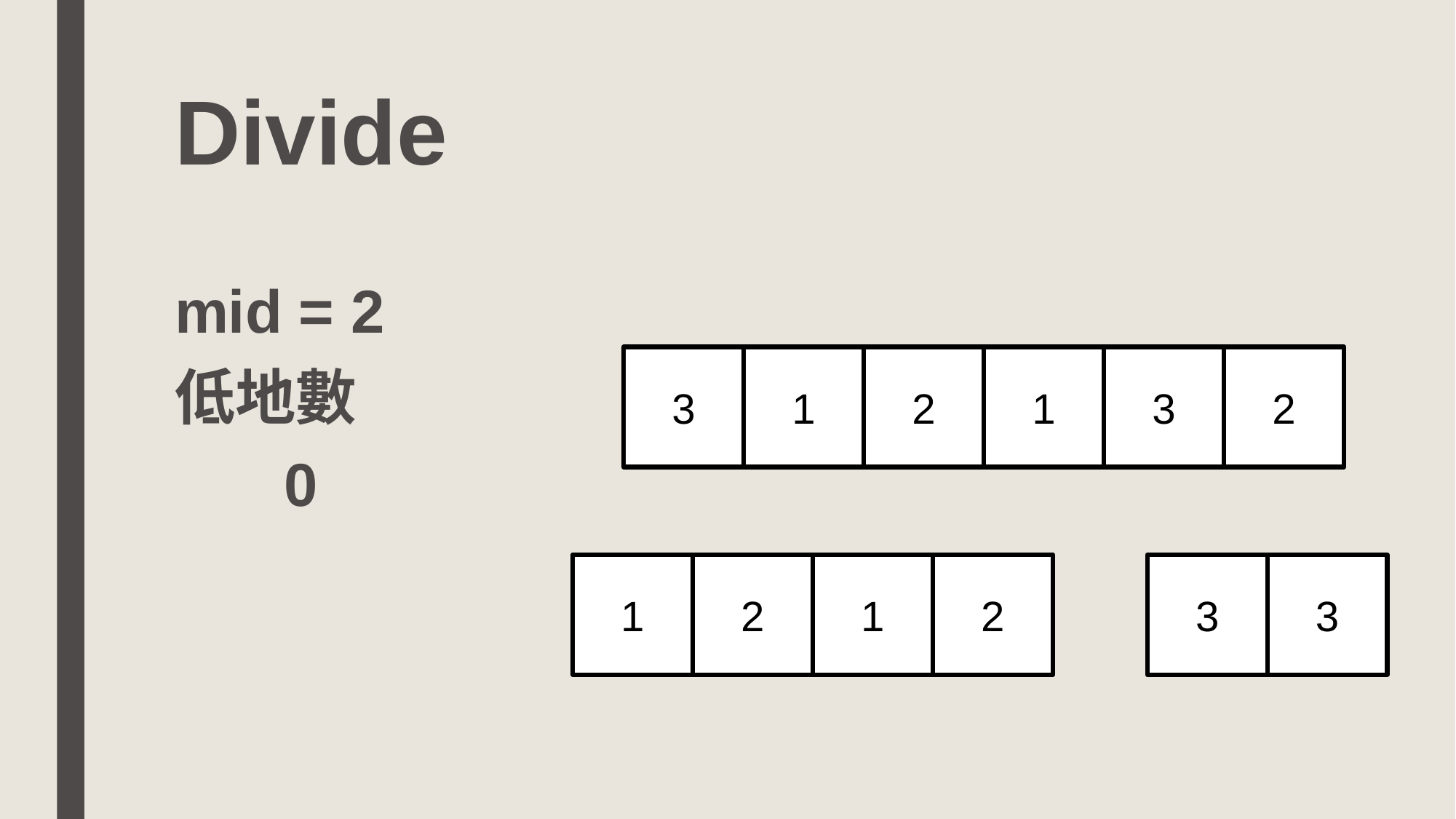

# Divide
mid = 2
低地數
	0
3
1
2
1
3
2
1
2
1
2
3
3